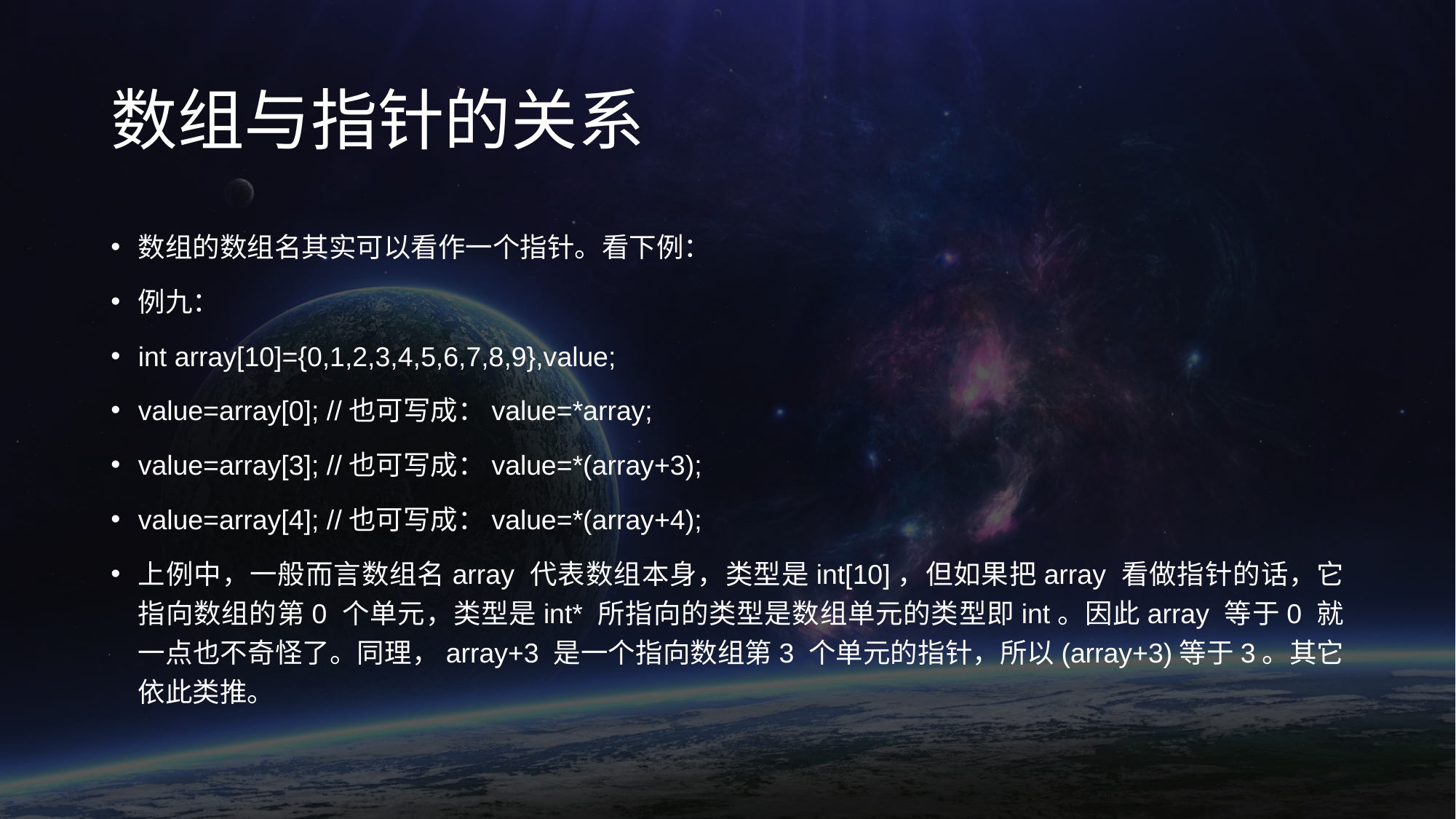

# 数组与指针的关系
数组的数组名其实可以看作一个指针。看下例：
例九：
int array[10]={0,1,2,3,4,5,6,7,8,9},value;
value=array[0]; //也可写成：value=*array;
value=array[3]; //也可写成：value=*(array+3);
value=array[4]; //也可写成：value=*(array+4);
上例中，一般而言数组名array 代表数组本身，类型是int[10]，但如果把array 看做指针的话，它指向数组的第0 个单元，类型是int* 所指向的类型是数组单元的类型即int。因此array 等于0 就一点也不奇怪了。同理，array+3 是一个指向数组第3 个单元的指针，所以(array+3)等于3。其它依此类推。